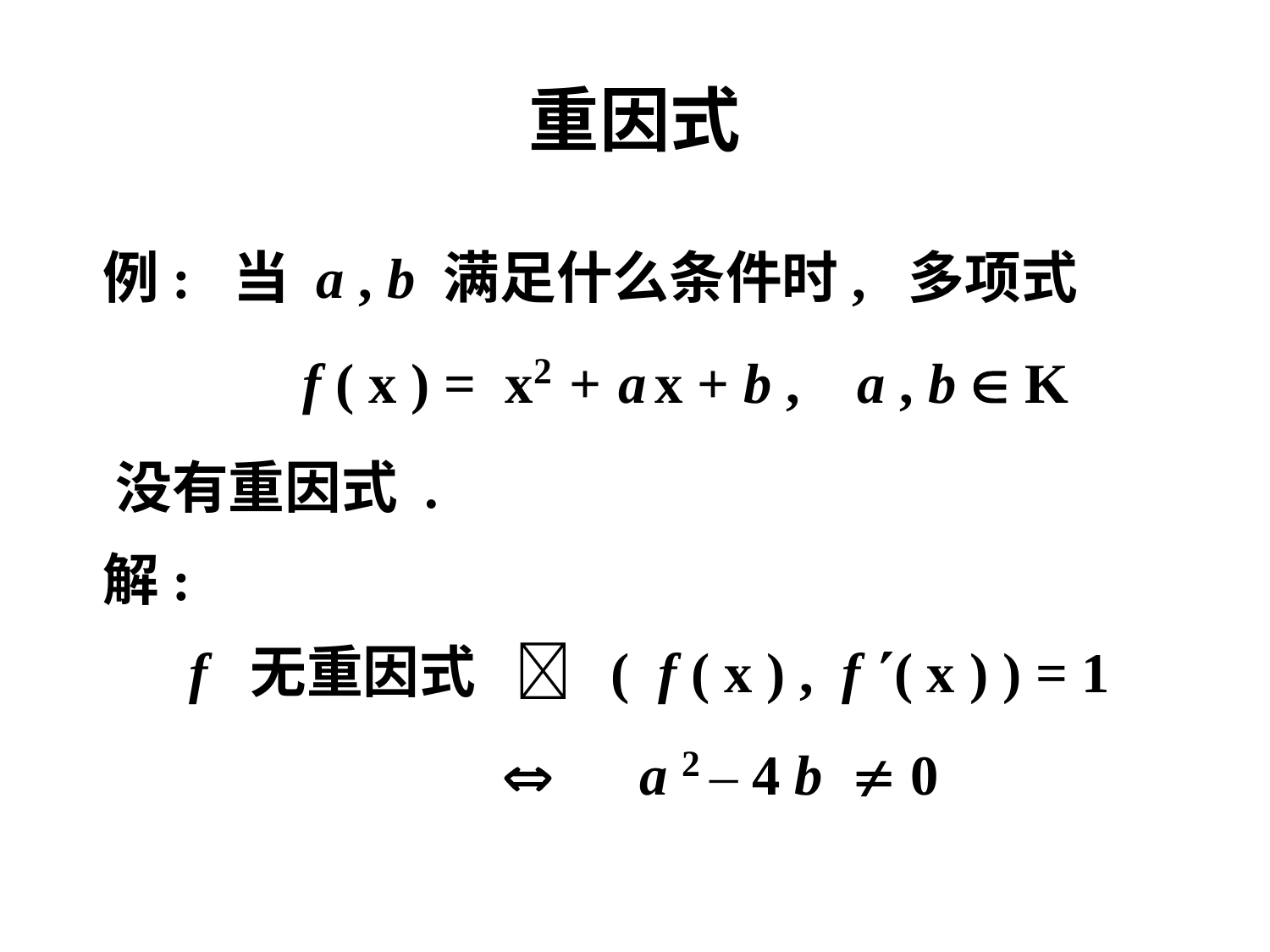

重因式
 例:  当 a , b 满足什么条件时,  多项式
                f ( x ) =  x2  +  a x + b ,    a , b ∈ K
  没有重因式 .
 解:
        f  无重因式   ⇔  (  f ( x ) ,  f ′( x ) ) = 1
                              ⇔      a 2 – 4 b  ≠ 0